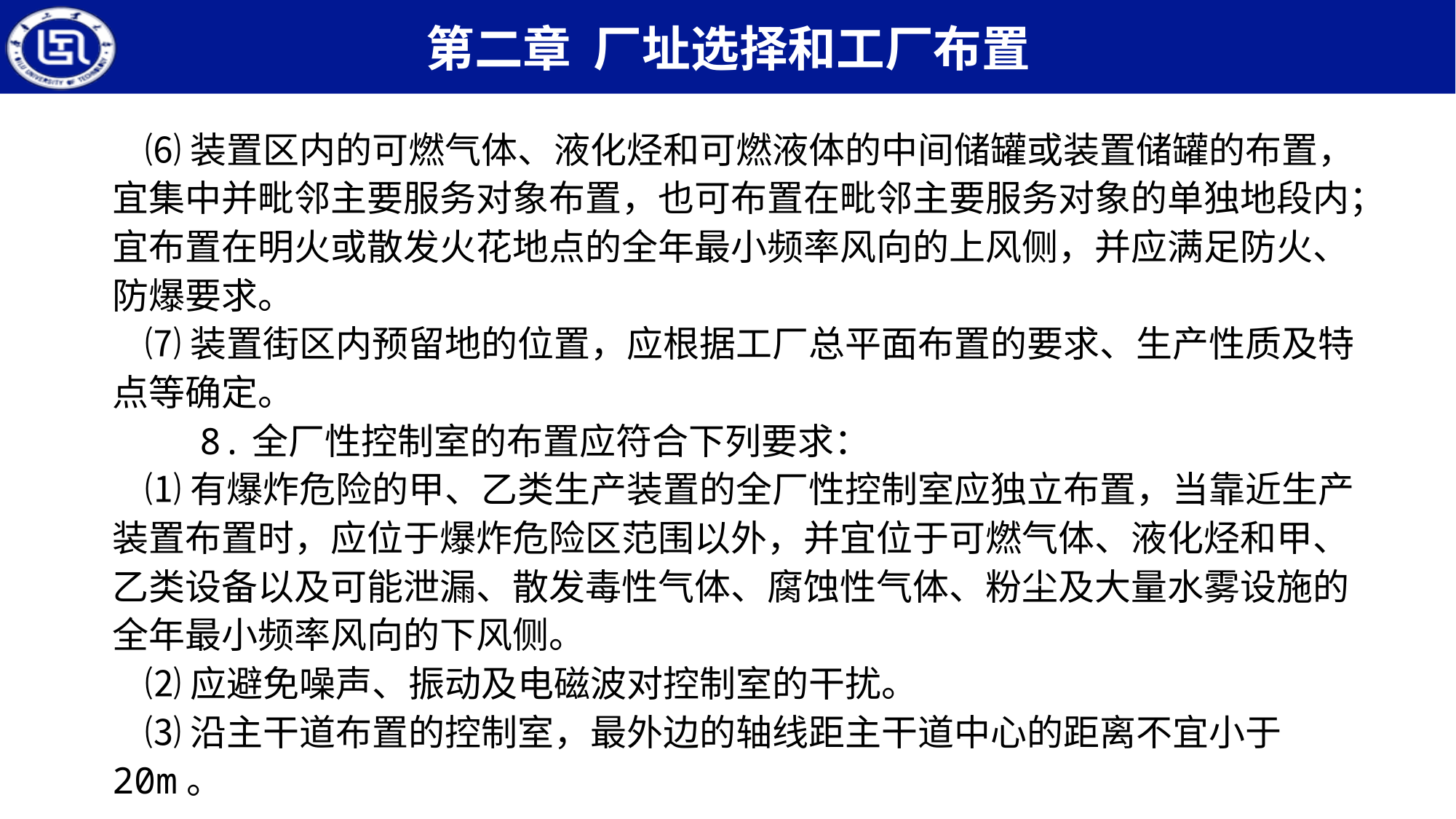

⑹装置区内的可燃气体、液化烃和可燃液体的中间储罐或装置储罐的布置，宜集中并毗邻主要服务对象布置，也可布置在毗邻主要服务对象的单独地段内；宜布置在明火或散发火花地点的全年最小频率风向的上风侧，并应满足防火、防爆要求。
    ⑺装置街区内预留地的位置，应根据工厂总平面布置的要求、生产性质及特点等确定。
    8.全厂性控制室的布置应符合下列要求：
    ⑴有爆炸危险的甲、乙类生产装置的全厂性控制室应独立布置，当靠近生产装置布置时，应位于爆炸危险区范围以外，并宜位于可燃气体、液化烃和甲、乙类设备以及可能泄漏、散发毒性气体、腐蚀性气体、粉尘及大量水雾设施的全年最小频率风向的下风侧。
    ⑵应避免噪声、振动及电磁波对控制室的干扰。
    ⑶沿主干道布置的控制室，最外边的轴线距主干道中心的距离不宜小于20m。